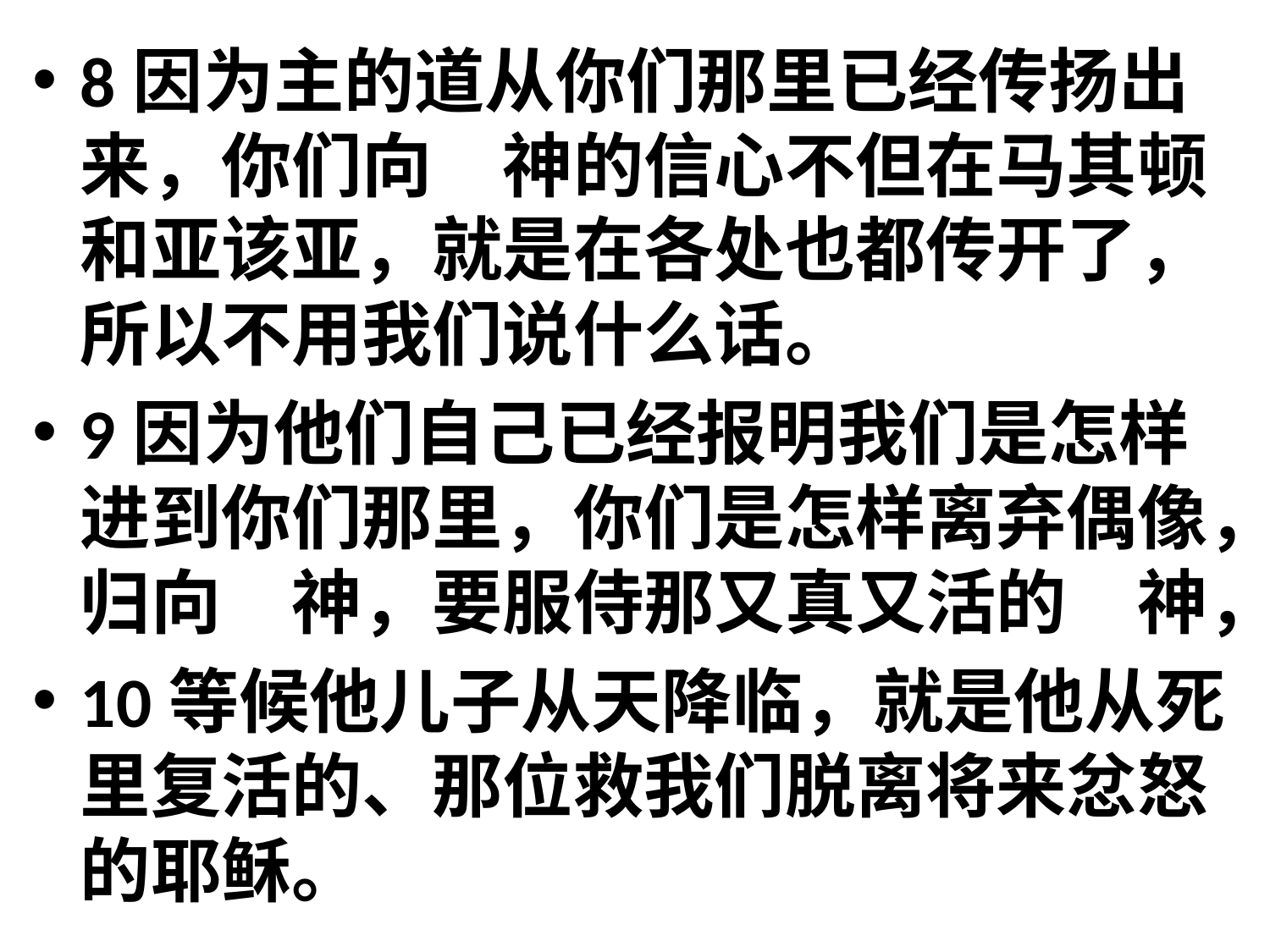

8因为主的道从你们那里已经传扬出来，你们向　神的信心不但在马其顿和亚该亚，就是在各处也都传开了，所以不用我们说什么话。
9因为他们自己已经报明我们是怎样进到你们那里，你们是怎样离弃偶像，归向　神，要服侍那又真又活的　神，
10等候他儿子从天降临，就是他从死里复活的、那位救我们脱离将来忿怒的耶稣。